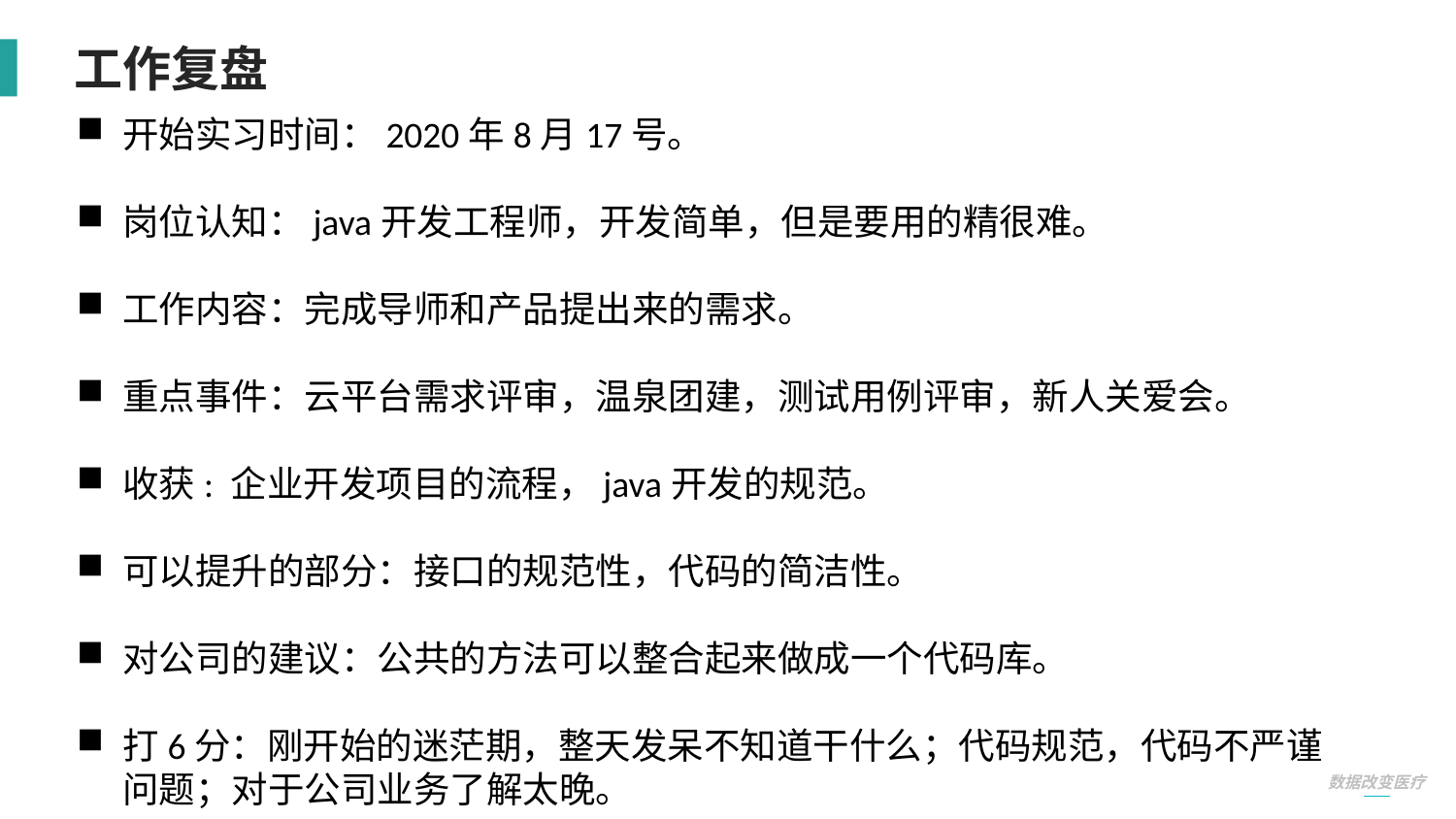

工作复盘

开始实习时间：2020年8月17号。

岗位认知：java开发工程师，开发简单，但是要用的精很难。

工作内容：完成导师和产品提出来的需求。

重点事件：云平台需求评审，温泉团建，测试用例评审，新人关爱会。

收获: 企业开发项目的流程，java开发的规范。

可以提升的部分：接口的规范性，代码的简洁性。

对公司的建议：公共的方法可以整合起来做成一个代码库。

打6分：刚开始的迷茫期，整天发呆不知道干什么；代码规范，代码不严谨问题；对于公司业务了解太晚。

数据改变医疗